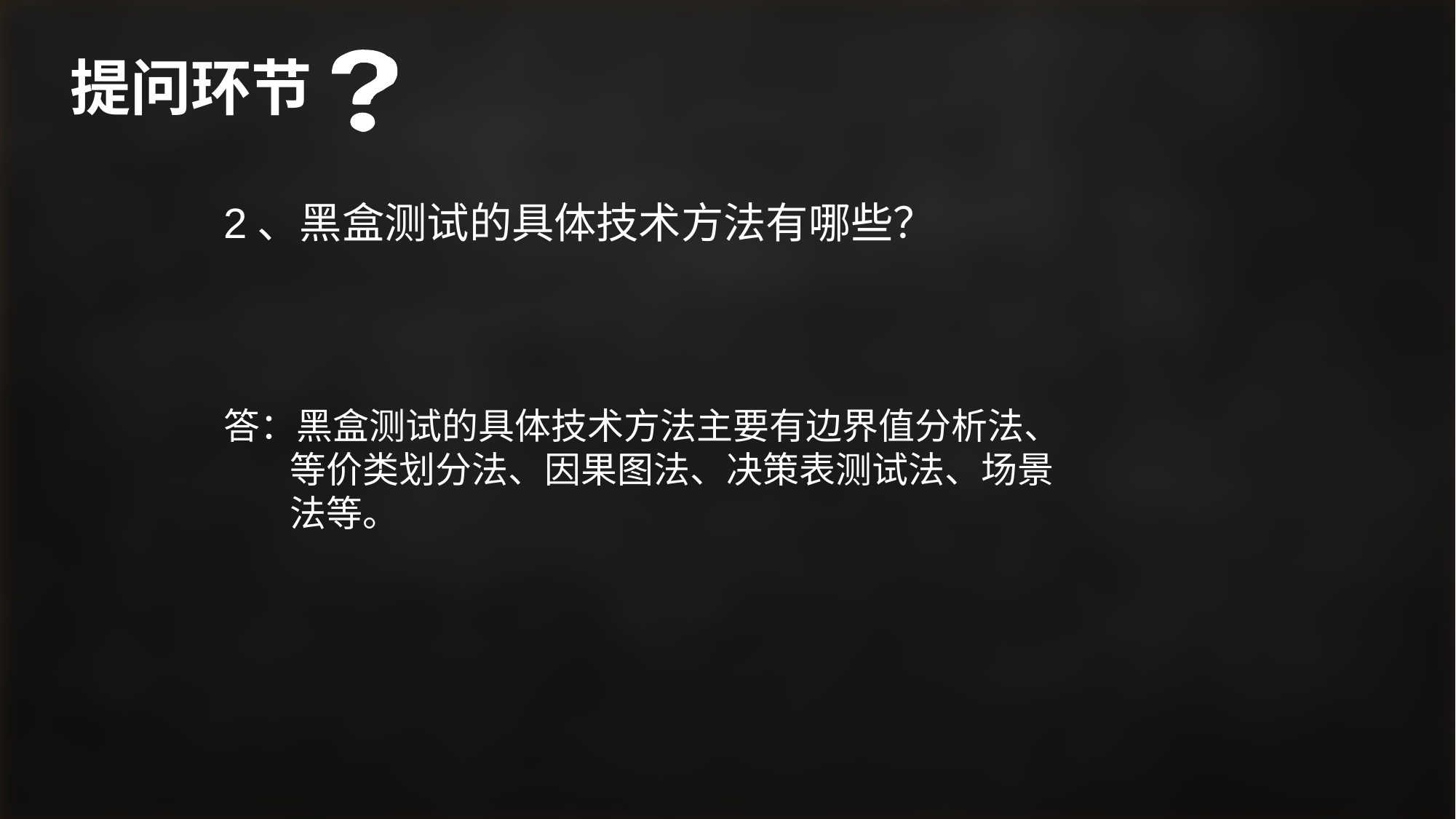

# 提问环节

2、黑盒测试的具体技术方法有哪些？
答：黑盒测试的具体技术方法主要有边界值分析法、
       等价类划分法、因果图法、决策表测试法、场景
       法等。